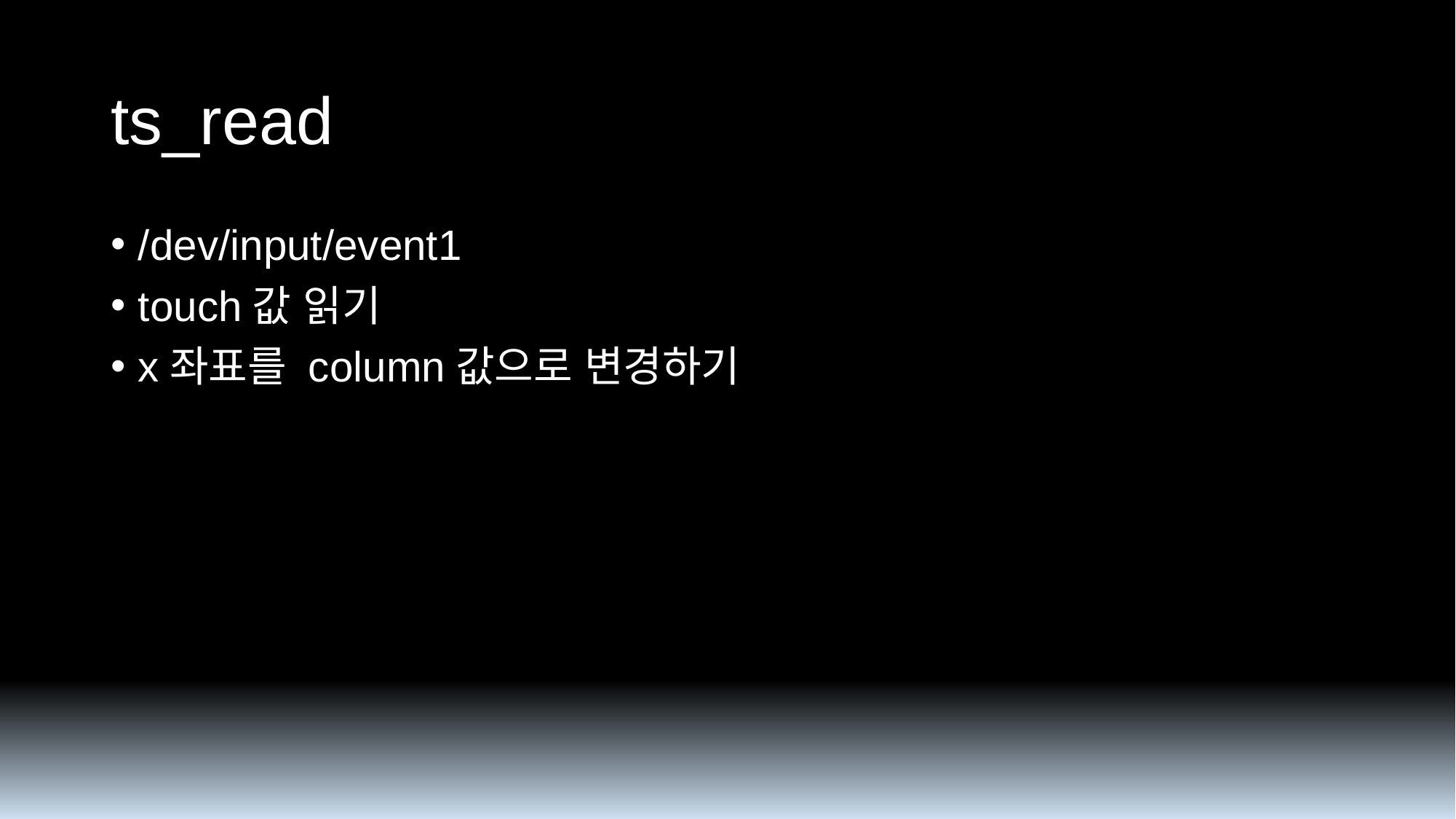

# ts_read
/dev/input/event1
touch값 읽기
x좌표를 column값으로 변경하기